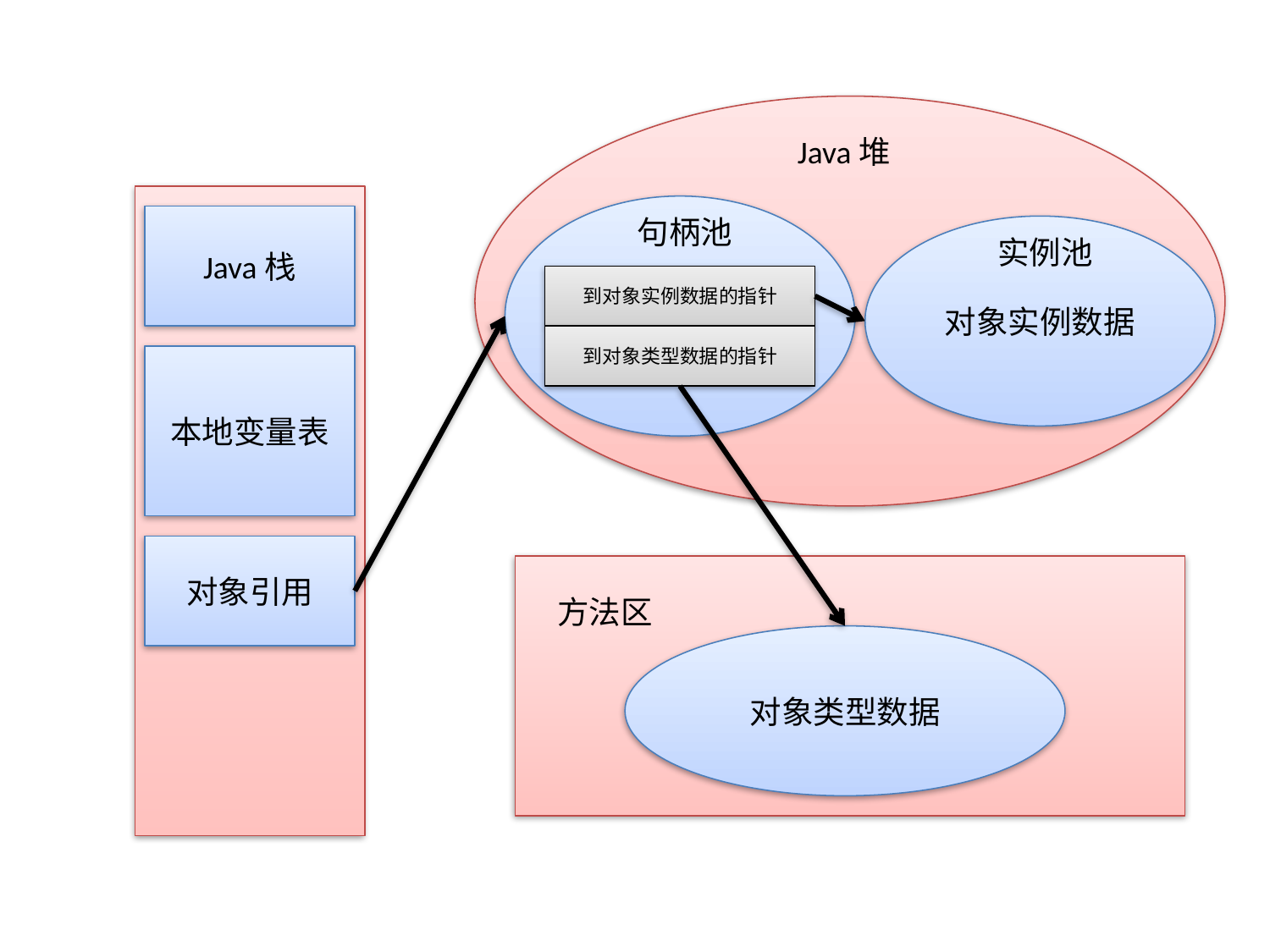

Java堆

Java栈
句柄池
对象实例数据
实例池
到对象实例数据的指针
到对象类型数据的指针
本地变量表
对象引用

方法区
对象类型数据